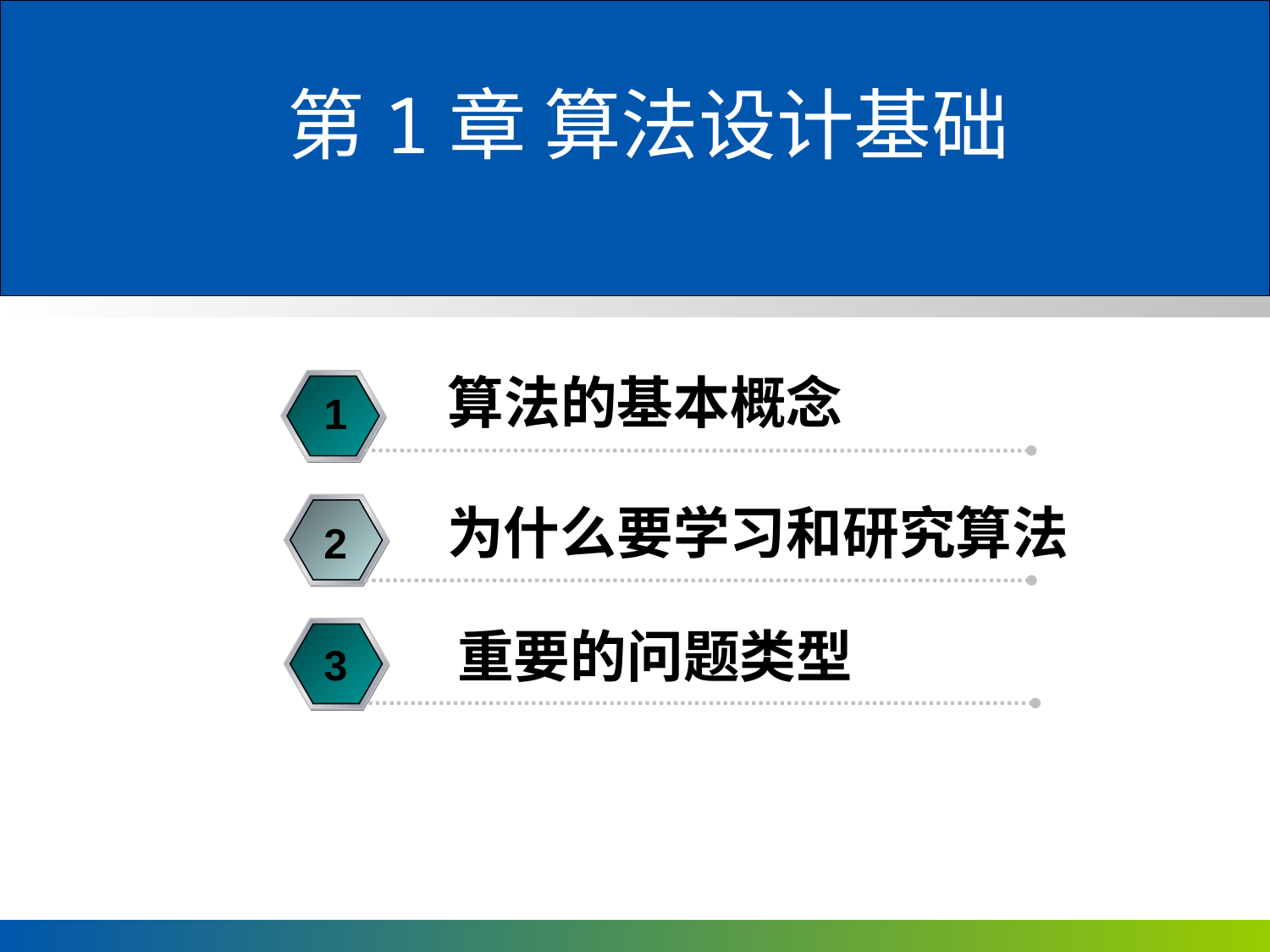

第1章 算法设计基础

#
算法的基本概念

1

为什么要学习和研究算法

2

重要的问题类型

3